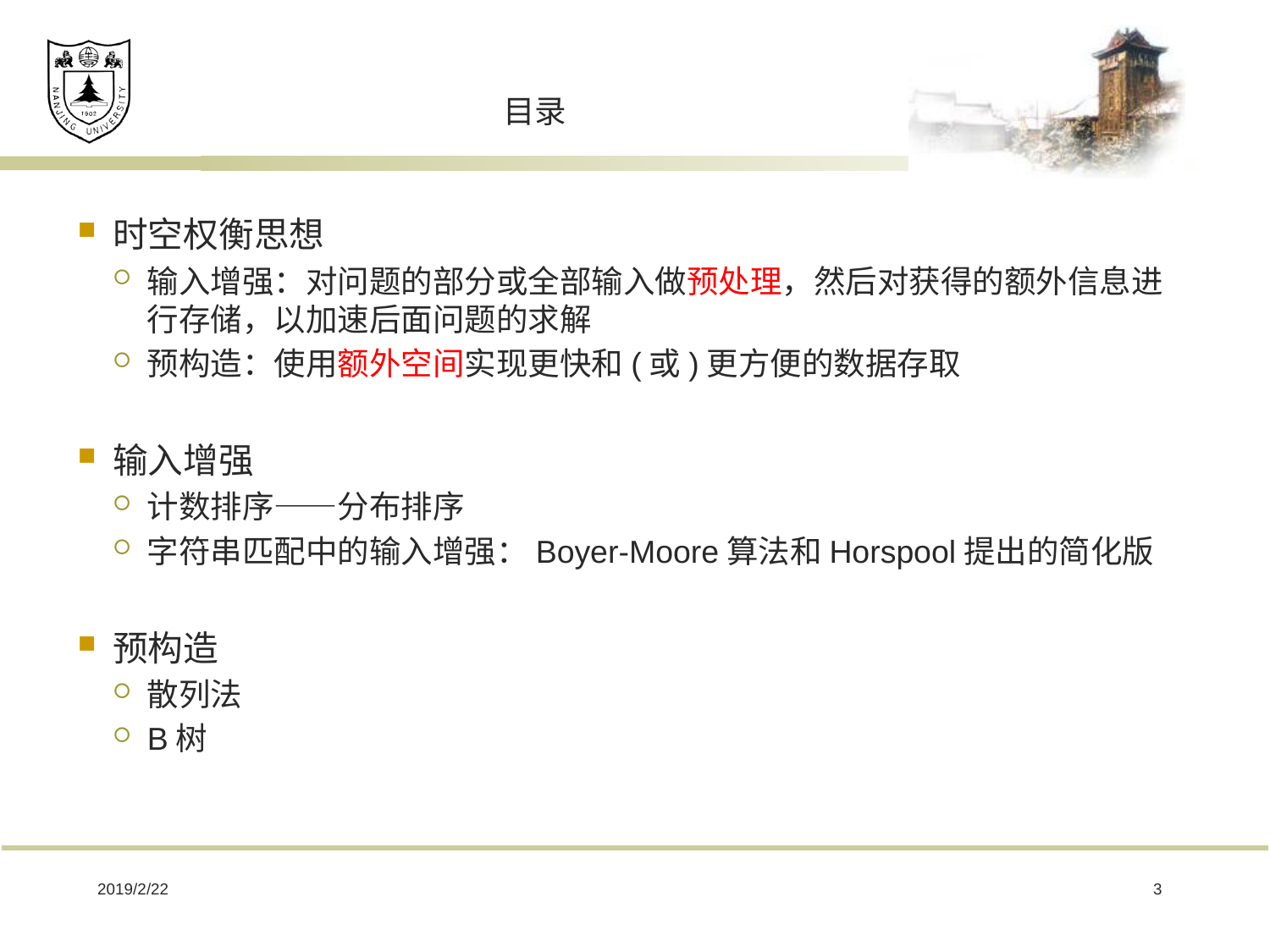

# 目录
时空权衡思想
输入增强：对问题的部分或全部输入做预处理，然后对获得的额外信息进行存储，以加速后面问题的求解
预构造：使用额外空间实现更快和(或)更方便的数据存取

输入增强
计数排序——分布排序
字符串匹配中的输入增强：Boyer-Moore算法和Horspool提出的简化版

预构造
散列法
B树

2019/2/22
3